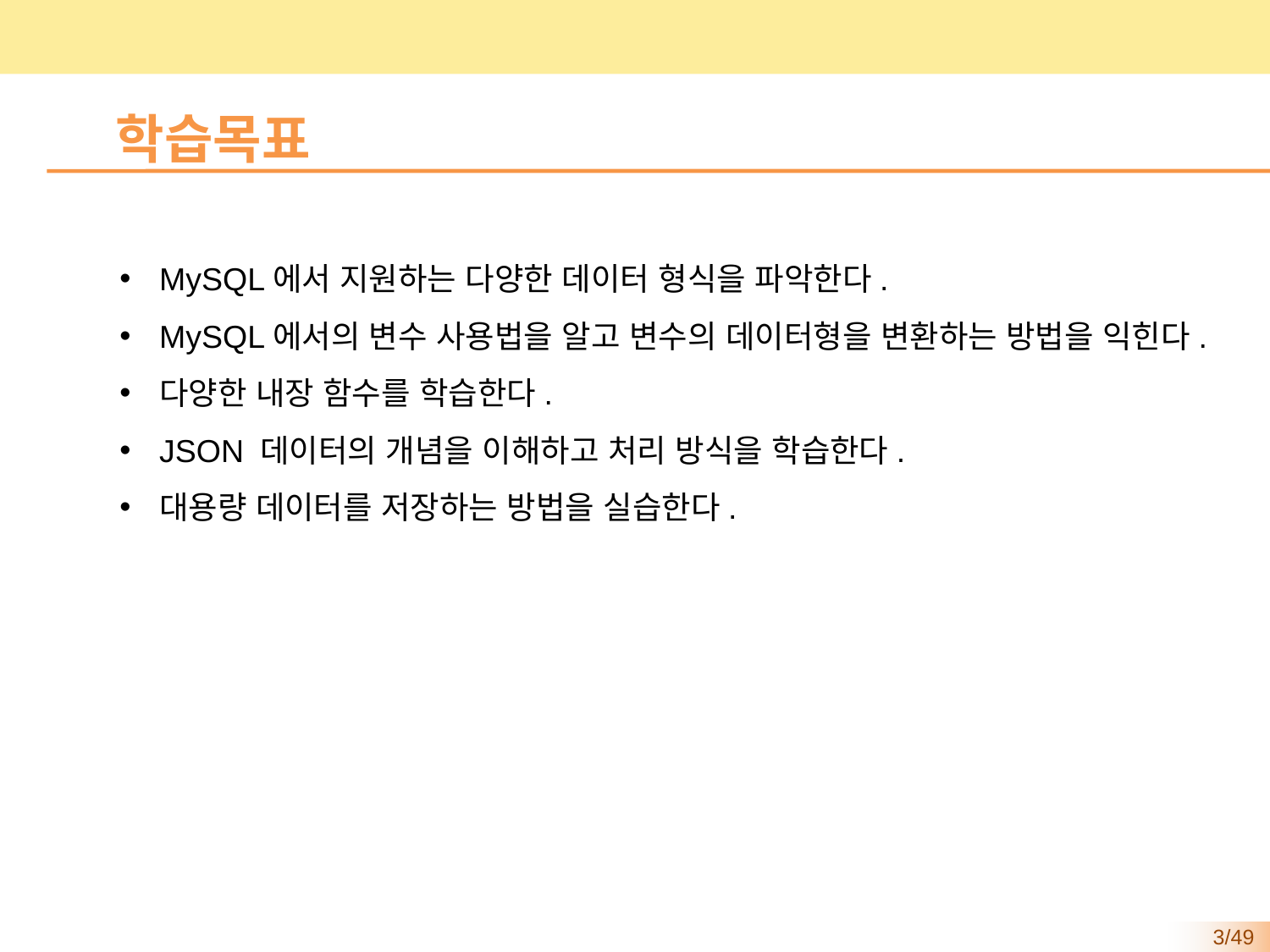

학습목표

MySQL에서 지원하는 다양한 데이터 형식을 파악한다.
MySQL에서의 변수 사용법을 알고 변수의 데이터형을 변환하는 방법을 익힌다.
다양한 내장 함수를 학습한다.
JSON 데이터의 개념을 이해하고 처리 방식을 학습한다.
대용량 데이터를 저장하는 방법을 실습한다.